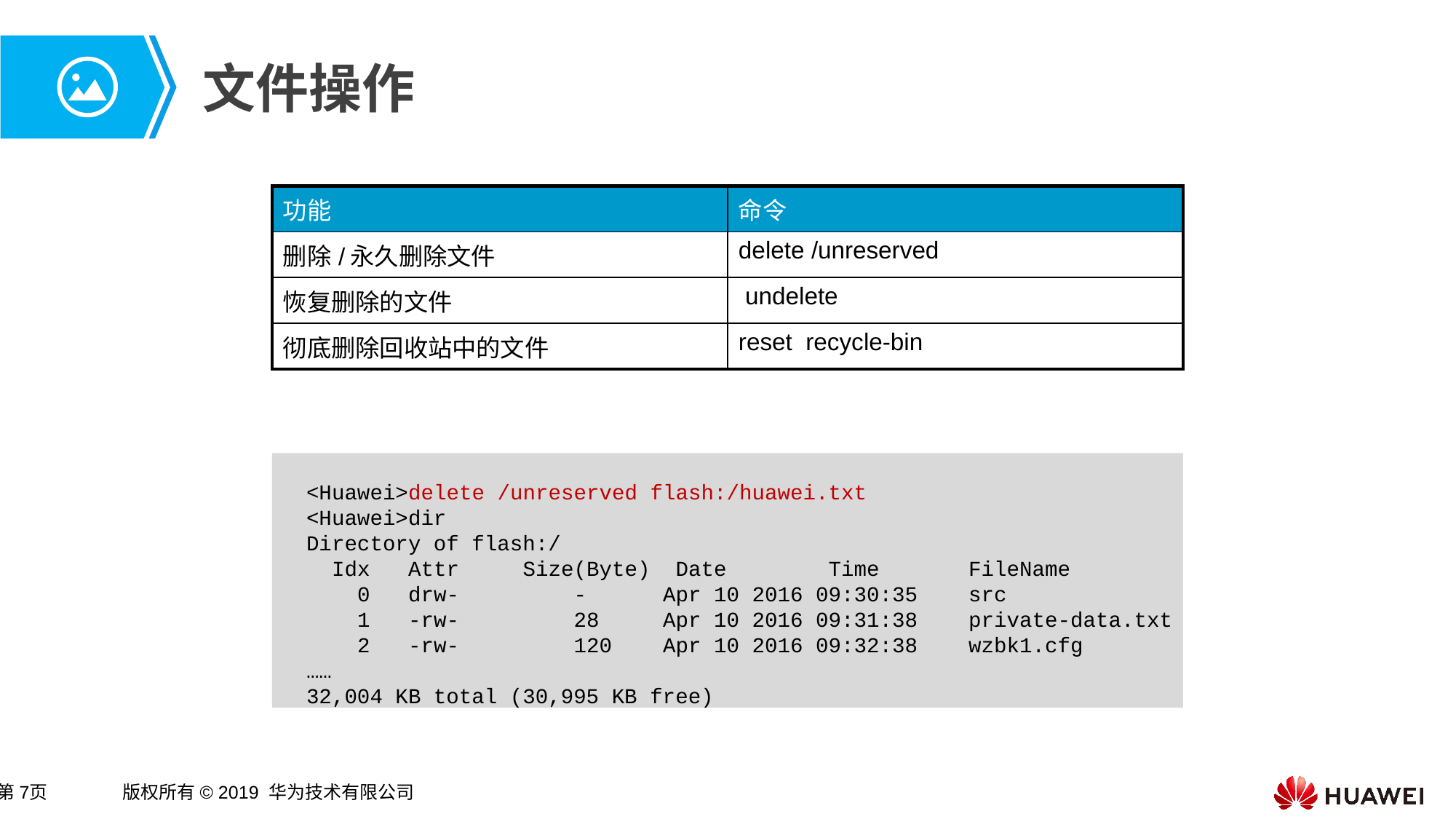

# 文件操作
| 功能 | 命令 |
| --- | --- |
| 删除/永久删除文件 | delete /unreserved |
| 恢复删除的文件 | undelete |
| 彻底删除回收站中的文件 | reset recycle-bin |

<Huawei>delete /unreserved flash:/huawei.txt
<Huawei>dir
Directory of flash:/
  Idx   Attr     Size(Byte)  Date        Time       FileName
    0   drw-         -      Apr 10 2016 09:30:35    src
    1   -rw-         28     Apr 10 2016 09:31:38    private-data.txt
    2   -rw-         120    Apr 10 2016 09:32:38    wzbk1.cfg
……
32,004 KB total (30,995 KB free)